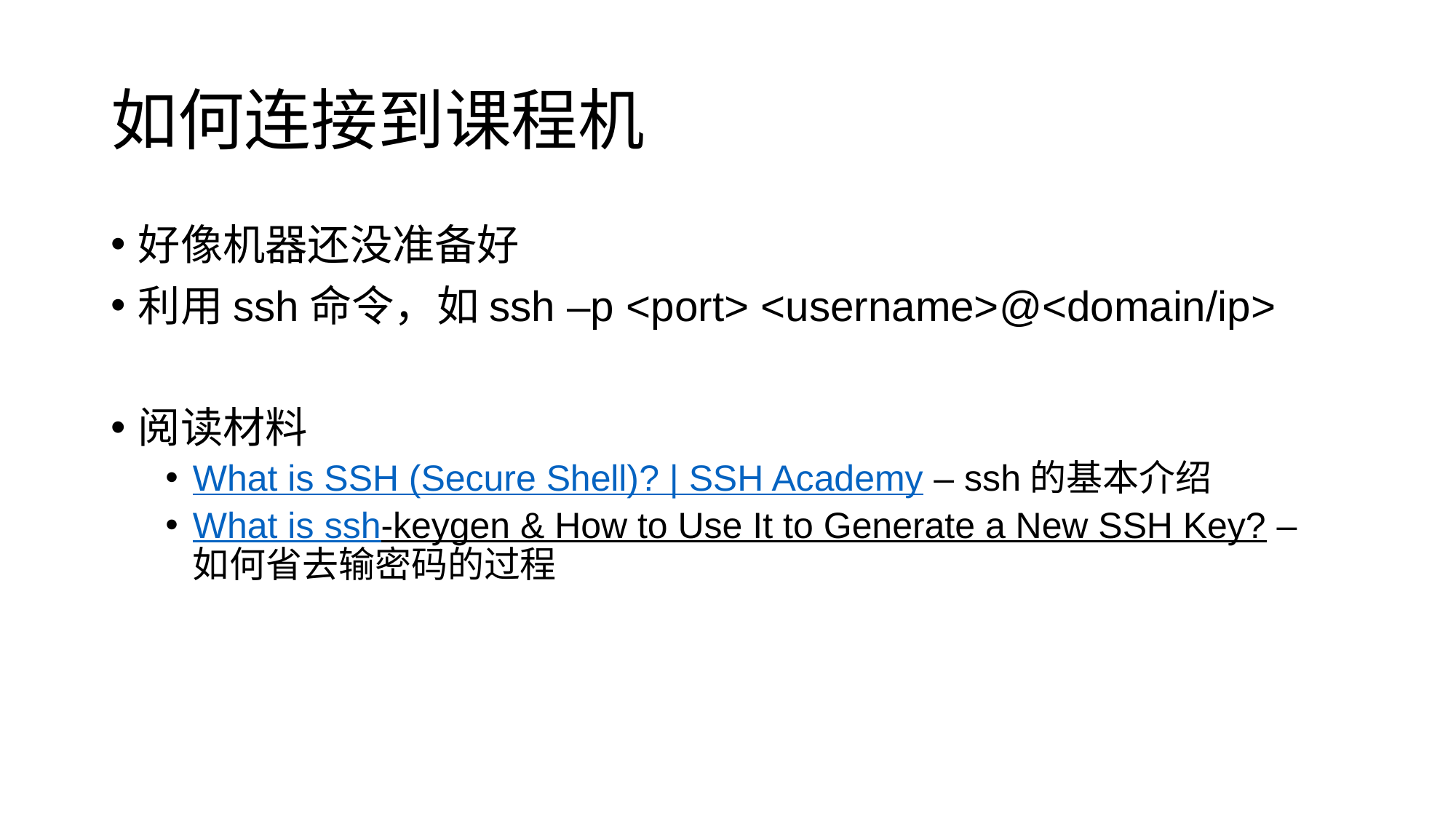

# 如何连接到课程机
好像机器还没准备好
利用ssh命令，如ssh –p <port> <username>@<domain/ip>

阅读材料
What is SSH (Secure Shell)? | SSH Academy – ssh的基本介绍
What is ssh-keygen & How to Use It to Generate a New SSH Key? – 如何省去输密码的过程